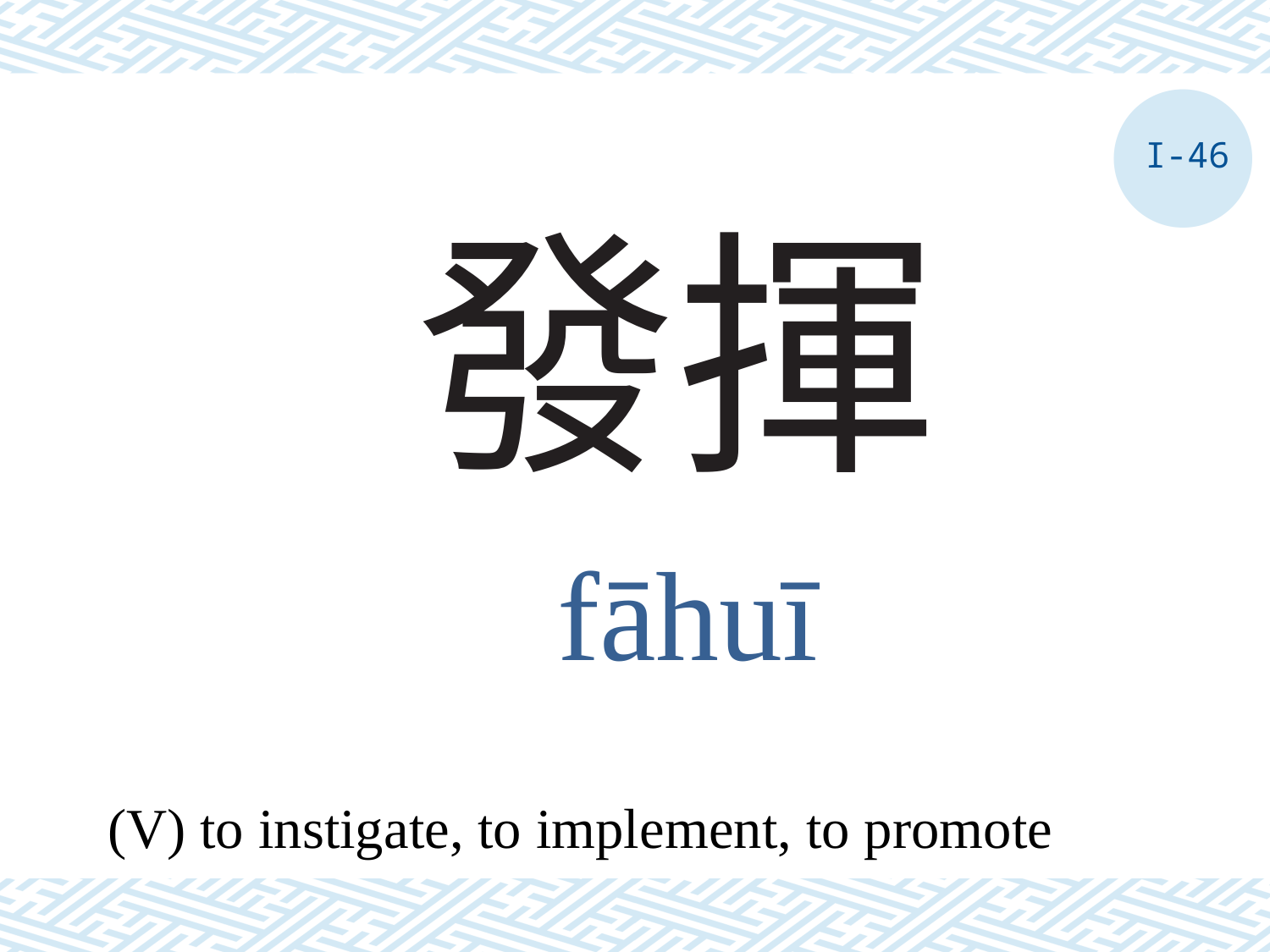

I-46

# 發揮
fāhuī
(V) to instigate, to implement, to promote